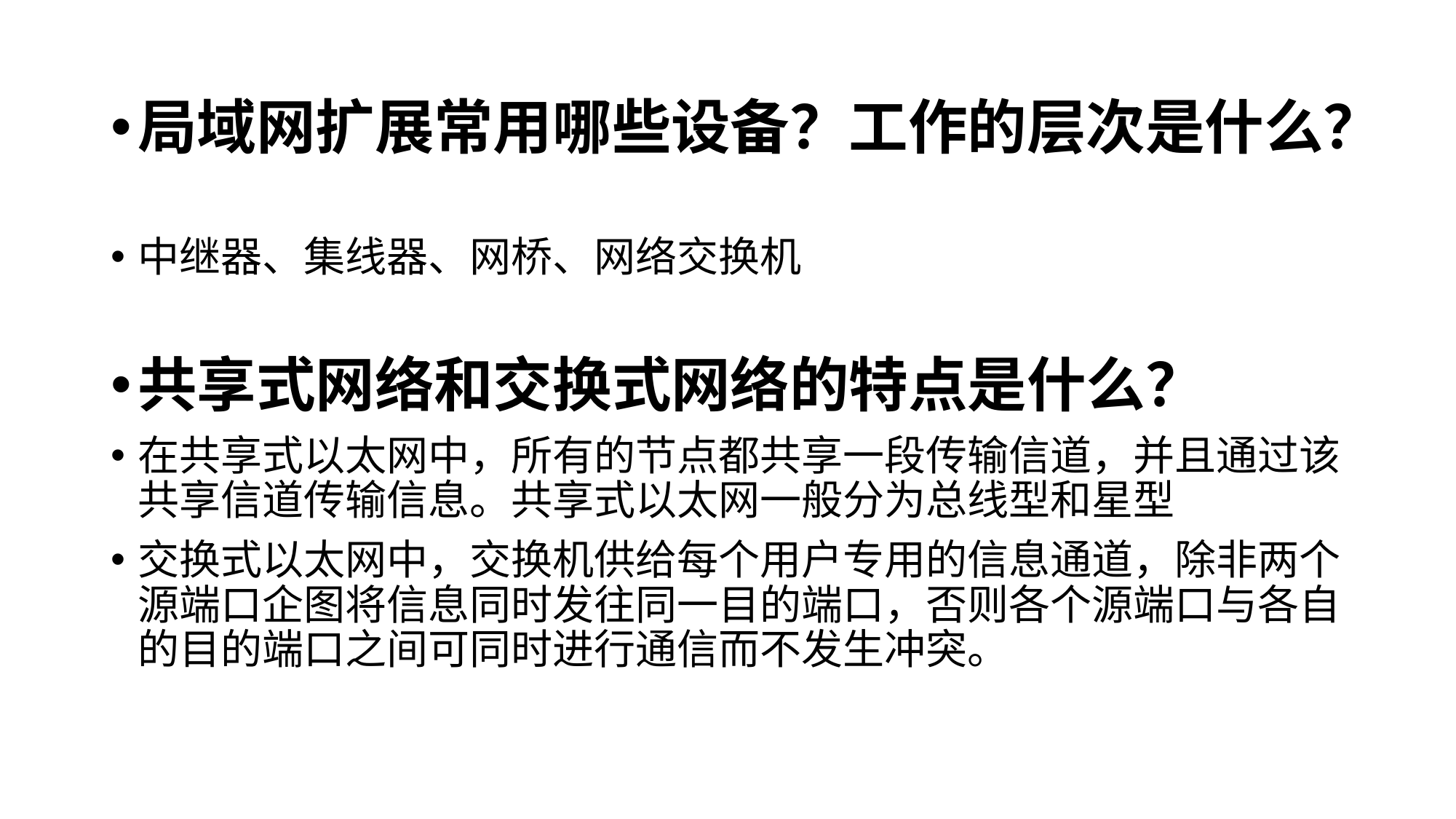

局域网扩展常用哪些设备？工作的层次是什么？

中继器、集线器、网桥、网络交换机

共享式网络和交换式网络的特点是什么？
在共享式以太网中，所有的节点都共享一段传输信道，并且通过该共享信道传输信息。共享式以太网一般分为总线型和星型
交换式以太网中，交换机供给每个用户专用的信息通道，除非两个源端口企图将信息同时发往同一目的端口，否则各个源端口与各自的目的端口之间可同时进行通信而不发生冲突。